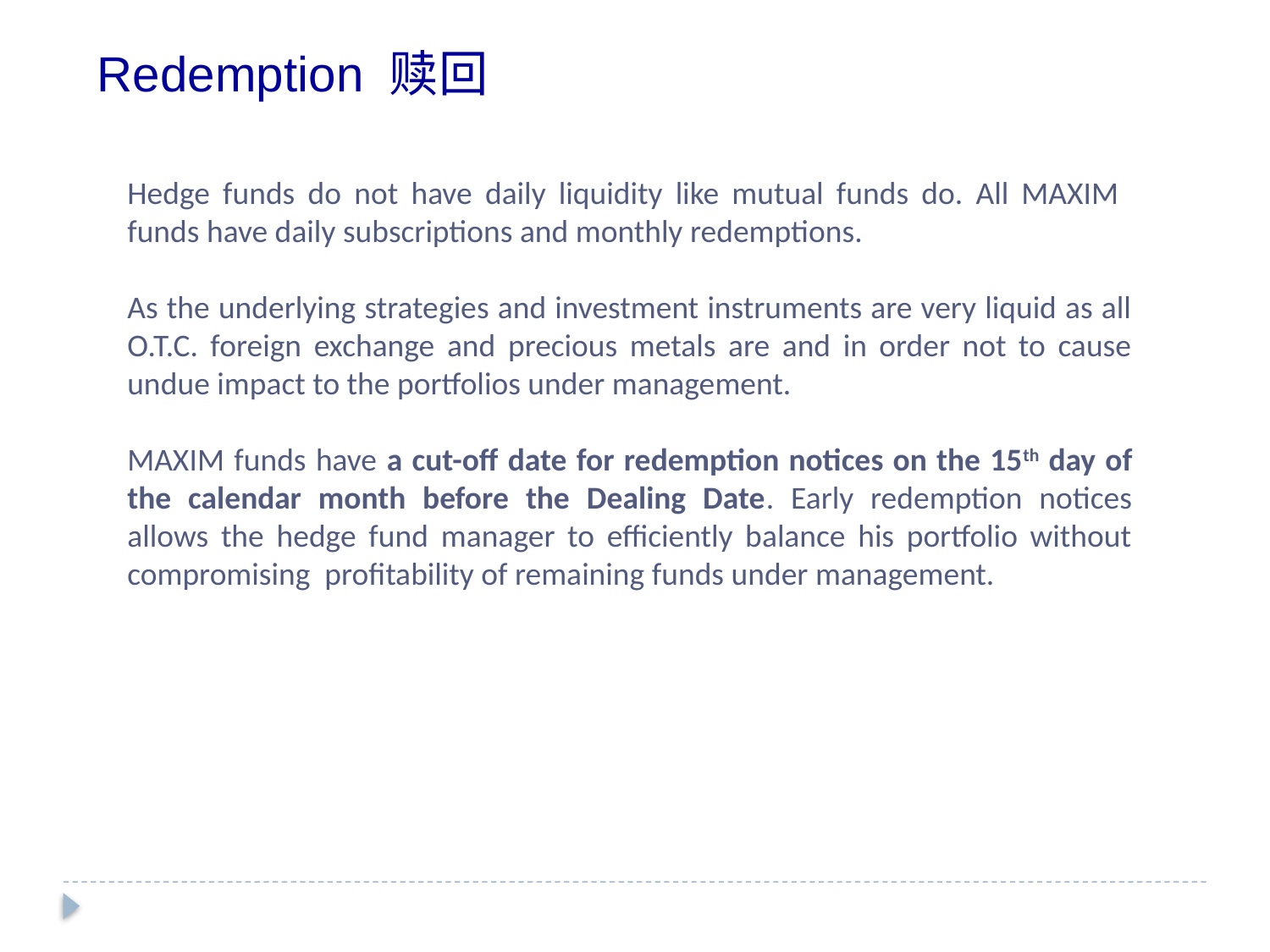

Redemption 赎回
Hedge funds do not have daily liquidity like mutual funds do. All MAXIM  funds have daily subscriptions and monthly redemptions.

As the underlying strategies and investment instruments are very liquid as all O.T.C. foreign exchange and precious metals are and in order not to cause undue impact to the portfolios under management.

MAXIM funds have a cut-off date for redemption notices on the 15th day of the calendar month before the Dealing Date. Early redemption notices allows the hedge fund manager to efficiently balance his portfolio without compromising  profitability of remaining funds under management.